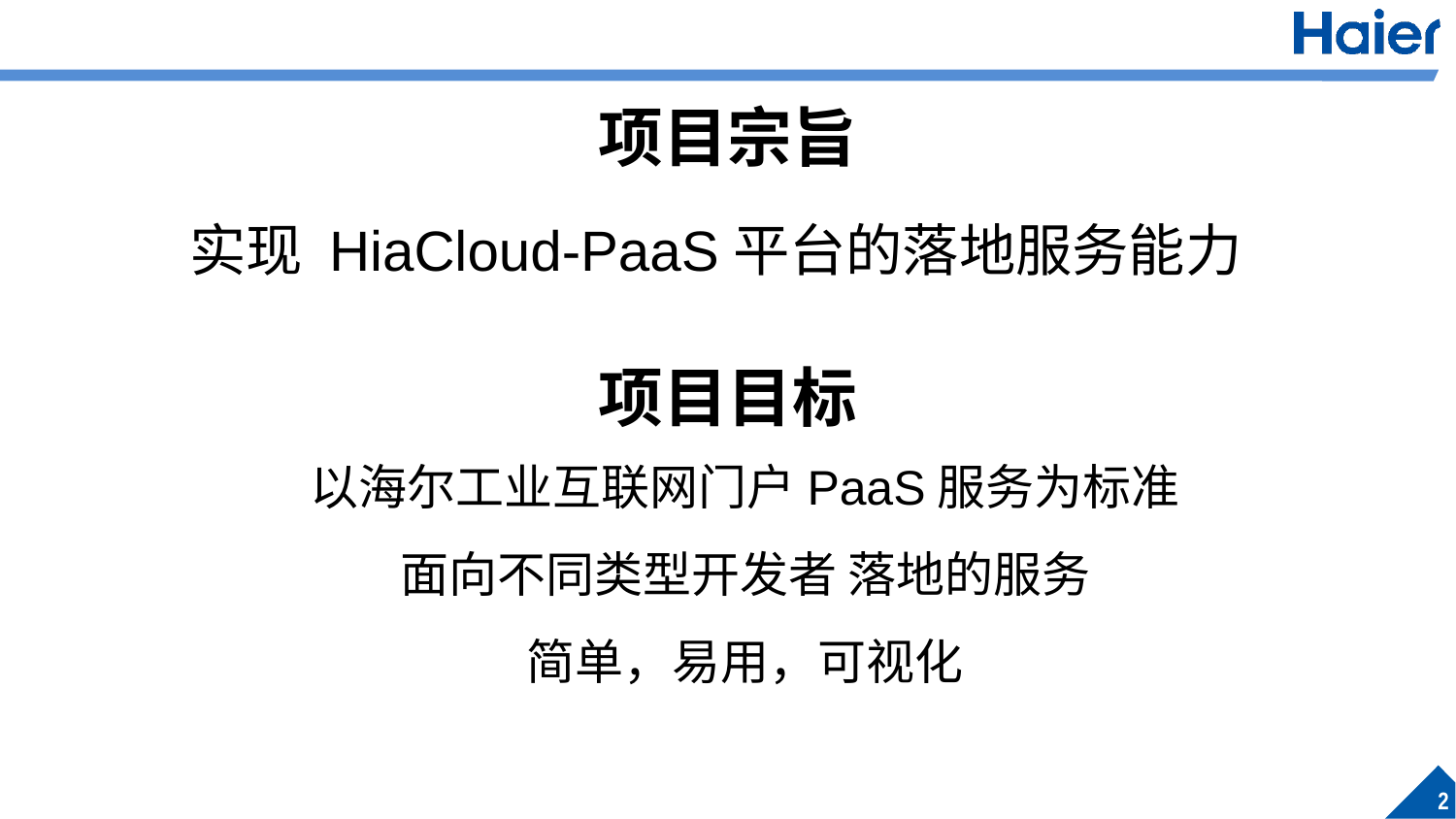

项目宗旨
实现 HiaCloud-PaaS平台的落地服务能力
项目目标
以海尔工业互联网门户PaaS服务为标准
面向不同类型开发者 落地的服务
简单，易用，可视化